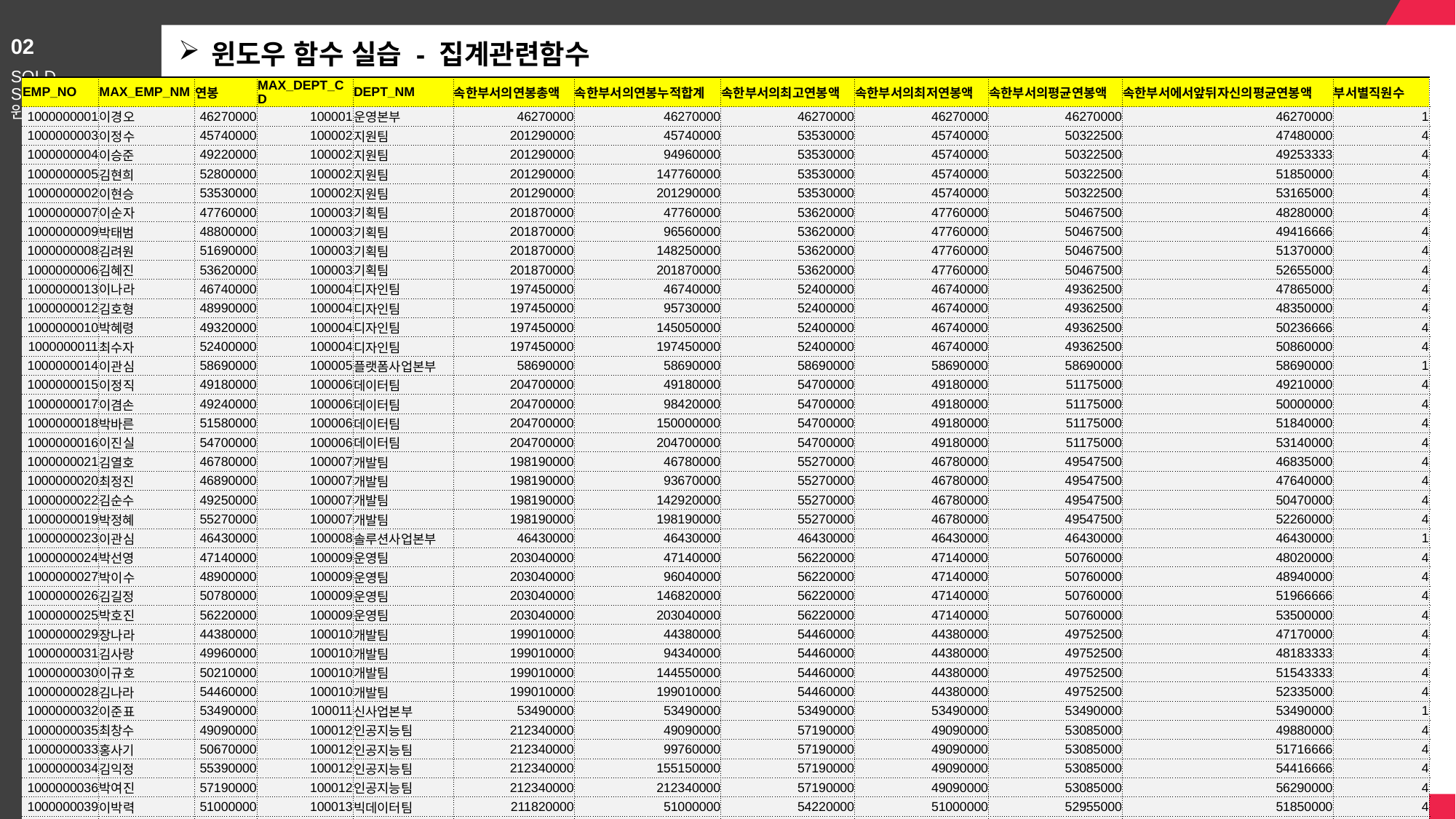

02
윈도우 함수 실습 - 집계관련함수
SQLD
SQL활용
윈도우 함수
| EMP\_NO | MAX\_EMP\_NM | 연봉 | MAX\_DEPT\_CD | DEPT\_NM | 속한부서의연봉총액 | 속한부서의연봉누적합계 | 속한부서의최고연봉액 | 속한부서의최저연봉액 | 속한부서의평균연봉액 | 속한부서에서앞뒤자신의평균연봉액 | 부서별직원수 |
| --- | --- | --- | --- | --- | --- | --- | --- | --- | --- | --- | --- |
| 1000000001 | 이경오 | 46270000 | 100001 | 운영본부 | 46270000 | 46270000 | 46270000 | 46270000 | 46270000 | 46270000 | 1 |
| 1000000003 | 이정수 | 45740000 | 100002 | 지원팀 | 201290000 | 45740000 | 53530000 | 45740000 | 50322500 | 47480000 | 4 |
| 1000000004 | 이승준 | 49220000 | 100002 | 지원팀 | 201290000 | 94960000 | 53530000 | 45740000 | 50322500 | 49253333 | 4 |
| 1000000005 | 김현희 | 52800000 | 100002 | 지원팀 | 201290000 | 147760000 | 53530000 | 45740000 | 50322500 | 51850000 | 4 |
| 1000000002 | 이현승 | 53530000 | 100002 | 지원팀 | 201290000 | 201290000 | 53530000 | 45740000 | 50322500 | 53165000 | 4 |
| 1000000007 | 이순자 | 47760000 | 100003 | 기획팀 | 201870000 | 47760000 | 53620000 | 47760000 | 50467500 | 48280000 | 4 |
| 1000000009 | 박태범 | 48800000 | 100003 | 기획팀 | 201870000 | 96560000 | 53620000 | 47760000 | 50467500 | 49416666 | 4 |
| 1000000008 | 김려원 | 51690000 | 100003 | 기획팀 | 201870000 | 148250000 | 53620000 | 47760000 | 50467500 | 51370000 | 4 |
| 1000000006 | 김혜진 | 53620000 | 100003 | 기획팀 | 201870000 | 201870000 | 53620000 | 47760000 | 50467500 | 52655000 | 4 |
| 1000000013 | 이나라 | 46740000 | 100004 | 디자인팀 | 197450000 | 46740000 | 52400000 | 46740000 | 49362500 | 47865000 | 4 |
| 1000000012 | 김호형 | 48990000 | 100004 | 디자인팀 | 197450000 | 95730000 | 52400000 | 46740000 | 49362500 | 48350000 | 4 |
| 1000000010 | 박혜령 | 49320000 | 100004 | 디자인팀 | 197450000 | 145050000 | 52400000 | 46740000 | 49362500 | 50236666 | 4 |
| 1000000011 | 최수자 | 52400000 | 100004 | 디자인팀 | 197450000 | 197450000 | 52400000 | 46740000 | 49362500 | 50860000 | 4 |
| 1000000014 | 이관심 | 58690000 | 100005 | 플랫폼사업본부 | 58690000 | 58690000 | 58690000 | 58690000 | 58690000 | 58690000 | 1 |
| 1000000015 | 이정직 | 49180000 | 100006 | 데이터팀 | 204700000 | 49180000 | 54700000 | 49180000 | 51175000 | 49210000 | 4 |
| 1000000017 | 이겸손 | 49240000 | 100006 | 데이터팀 | 204700000 | 98420000 | 54700000 | 49180000 | 51175000 | 50000000 | 4 |
| 1000000018 | 박바른 | 51580000 | 100006 | 데이터팀 | 204700000 | 150000000 | 54700000 | 49180000 | 51175000 | 51840000 | 4 |
| 1000000016 | 이진실 | 54700000 | 100006 | 데이터팀 | 204700000 | 204700000 | 54700000 | 49180000 | 51175000 | 53140000 | 4 |
| 1000000021 | 김열호 | 46780000 | 100007 | 개발팀 | 198190000 | 46780000 | 55270000 | 46780000 | 49547500 | 46835000 | 4 |
| 1000000020 | 최정진 | 46890000 | 100007 | 개발팀 | 198190000 | 93670000 | 55270000 | 46780000 | 49547500 | 47640000 | 4 |
| 1000000022 | 김순수 | 49250000 | 100007 | 개발팀 | 198190000 | 142920000 | 55270000 | 46780000 | 49547500 | 50470000 | 4 |
| 1000000019 | 박정혜 | 55270000 | 100007 | 개발팀 | 198190000 | 198190000 | 55270000 | 46780000 | 49547500 | 52260000 | 4 |
| 1000000023 | 이관심 | 46430000 | 100008 | 솔루션사업본부 | 46430000 | 46430000 | 46430000 | 46430000 | 46430000 | 46430000 | 1 |
| 1000000024 | 박선영 | 47140000 | 100009 | 운영팀 | 203040000 | 47140000 | 56220000 | 47140000 | 50760000 | 48020000 | 4 |
| 1000000027 | 박이수 | 48900000 | 100009 | 운영팀 | 203040000 | 96040000 | 56220000 | 47140000 | 50760000 | 48940000 | 4 |
| 1000000026 | 김길정 | 50780000 | 100009 | 운영팀 | 203040000 | 146820000 | 56220000 | 47140000 | 50760000 | 51966666 | 4 |
| 1000000025 | 박호진 | 56220000 | 100009 | 운영팀 | 203040000 | 203040000 | 56220000 | 47140000 | 50760000 | 53500000 | 4 |
| 1000000029 | 장나라 | 44380000 | 100010 | 개발팀 | 199010000 | 44380000 | 54460000 | 44380000 | 49752500 | 47170000 | 4 |
| 1000000031 | 김사랑 | 49960000 | 100010 | 개발팀 | 199010000 | 94340000 | 54460000 | 44380000 | 49752500 | 48183333 | 4 |
| 1000000030 | 이규호 | 50210000 | 100010 | 개발팀 | 199010000 | 144550000 | 54460000 | 44380000 | 49752500 | 51543333 | 4 |
| 1000000028 | 김나라 | 54460000 | 100010 | 개발팀 | 199010000 | 199010000 | 54460000 | 44380000 | 49752500 | 52335000 | 4 |
| 1000000032 | 이준표 | 53490000 | 100011 | 신사업본부 | 53490000 | 53490000 | 53490000 | 53490000 | 53490000 | 53490000 | 1 |
| 1000000035 | 최창수 | 49090000 | 100012 | 인공지능팀 | 212340000 | 49090000 | 57190000 | 49090000 | 53085000 | 49880000 | 4 |
| 1000000033 | 홍사기 | 50670000 | 100012 | 인공지능팀 | 212340000 | 99760000 | 57190000 | 49090000 | 53085000 | 51716666 | 4 |
| 1000000034 | 김익정 | 55390000 | 100012 | 인공지능팀 | 212340000 | 155150000 | 57190000 | 49090000 | 53085000 | 54416666 | 4 |
| 1000000036 | 박여진 | 57190000 | 100012 | 인공지능팀 | 212340000 | 212340000 | 57190000 | 49090000 | 53085000 | 56290000 | 4 |
| 1000000039 | 이박력 | 51000000 | 100013 | 빅데이터팀 | 211820000 | 51000000 | 54220000 | 51000000 | 52955000 | 51850000 | 4 |
| 1000000037 | 이현정 | 52700000 | 100013 | 빅데이터팀 | 211820000 | 103700000 | 54220000 | 51000000 | 52955000 | 52533333 | 4 |
| 1000000038 | 김혜수 | 53900000 | 100013 | 빅데이터팀 | 211820000 | 157600000 | 54220000 | 51000000 | 52955000 | 53606666 | 4 |
| 1000000040 | 김여진 | 54220000 | 100013 | 빅데이터팀 | 211820000 | 211820000 | 54220000 | 51000000 | 52955000 | 54060000 | 4 |
| 9999999999 | 김회장 | 44330000 | 999999 | 회장실 | 44330000 | 44330000 | 44330000 | 44330000 | 44330000 | 44330000 | 1 |